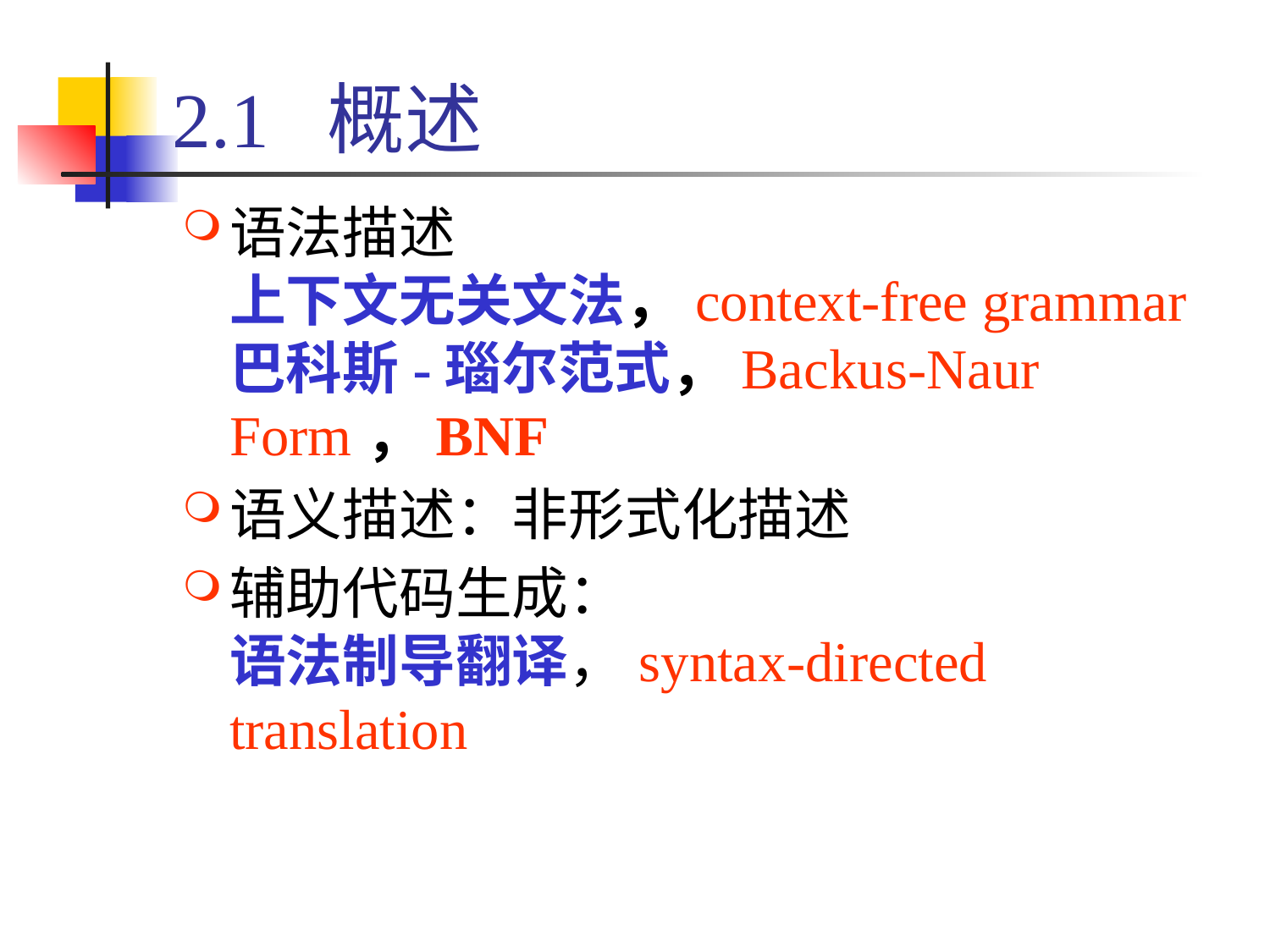

# 2.1  概述
语法描述
上下文无关文法，context-free grammar
巴科斯-瑙尔范式，Backus-Naur Form，BNF
语义描述：非形式化描述
辅助代码生成：
语法制导翻译，syntax-directed translation